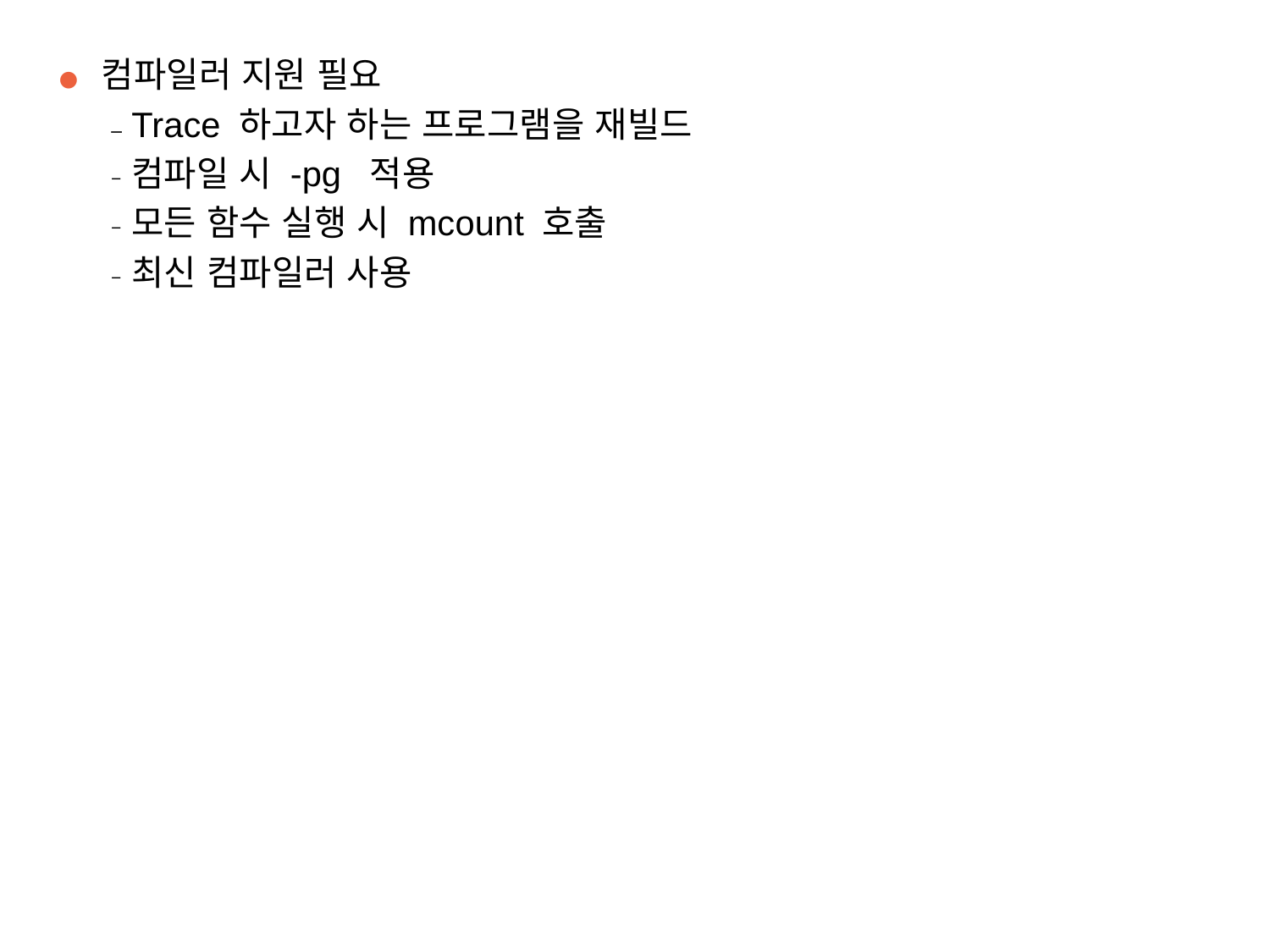

●  컴파일러 지원 필요
– Trace 하고자 하는 프로그램을 재빌드
– 컴파일 시 -pg  적용
– 모든 함수 실행 시 mcount 호출
– 최신 컴파일러 사용